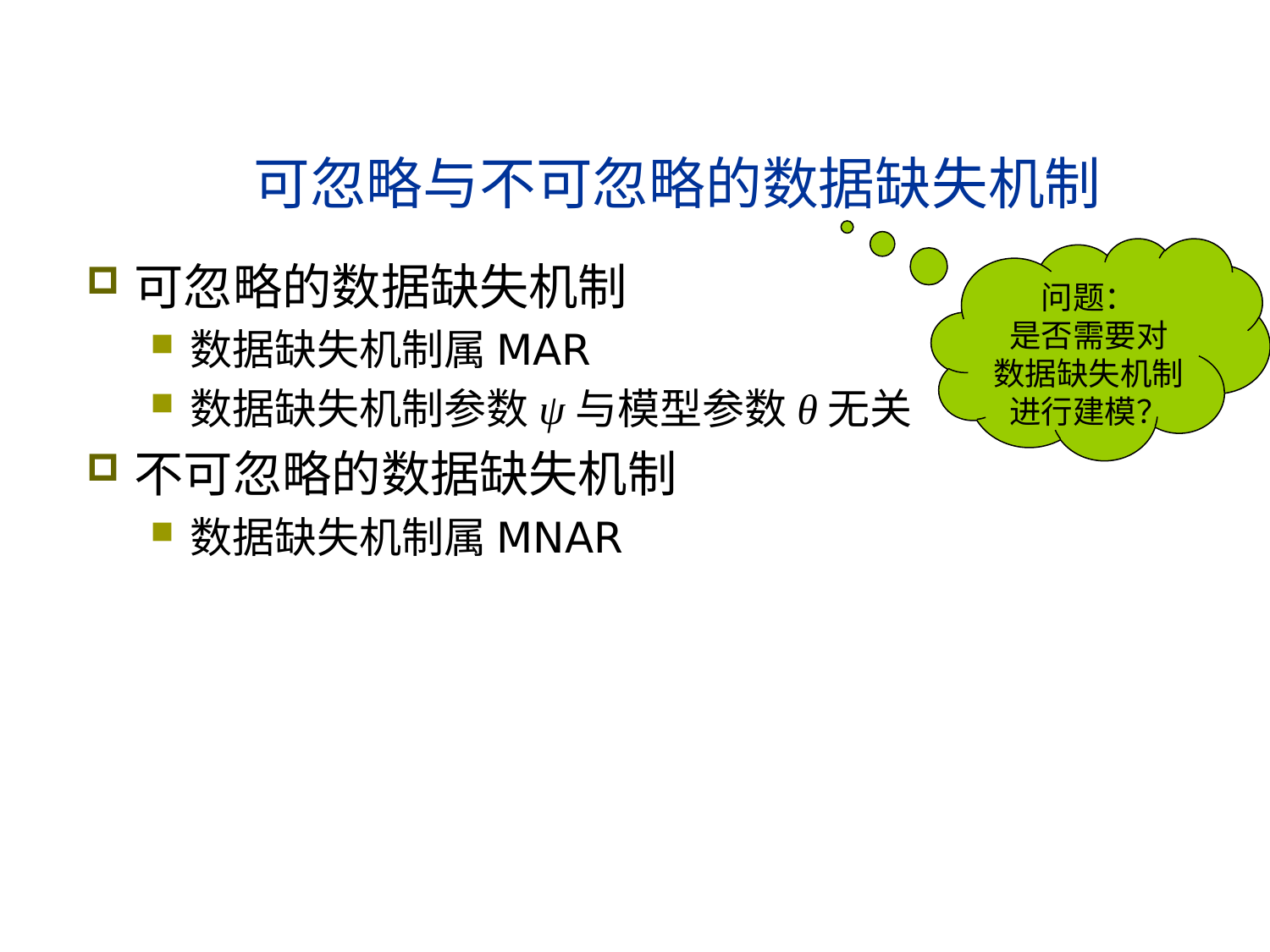

# 可忽略与不可忽略的数据缺失机制
问题：
是否需要对
数据缺失机制
进行建模？
可忽略的数据缺失机制
数据缺失机制属MAR
数据缺失机制参数ψ与模型参数θ无关
不可忽略的数据缺失机制
数据缺失机制属MNAR